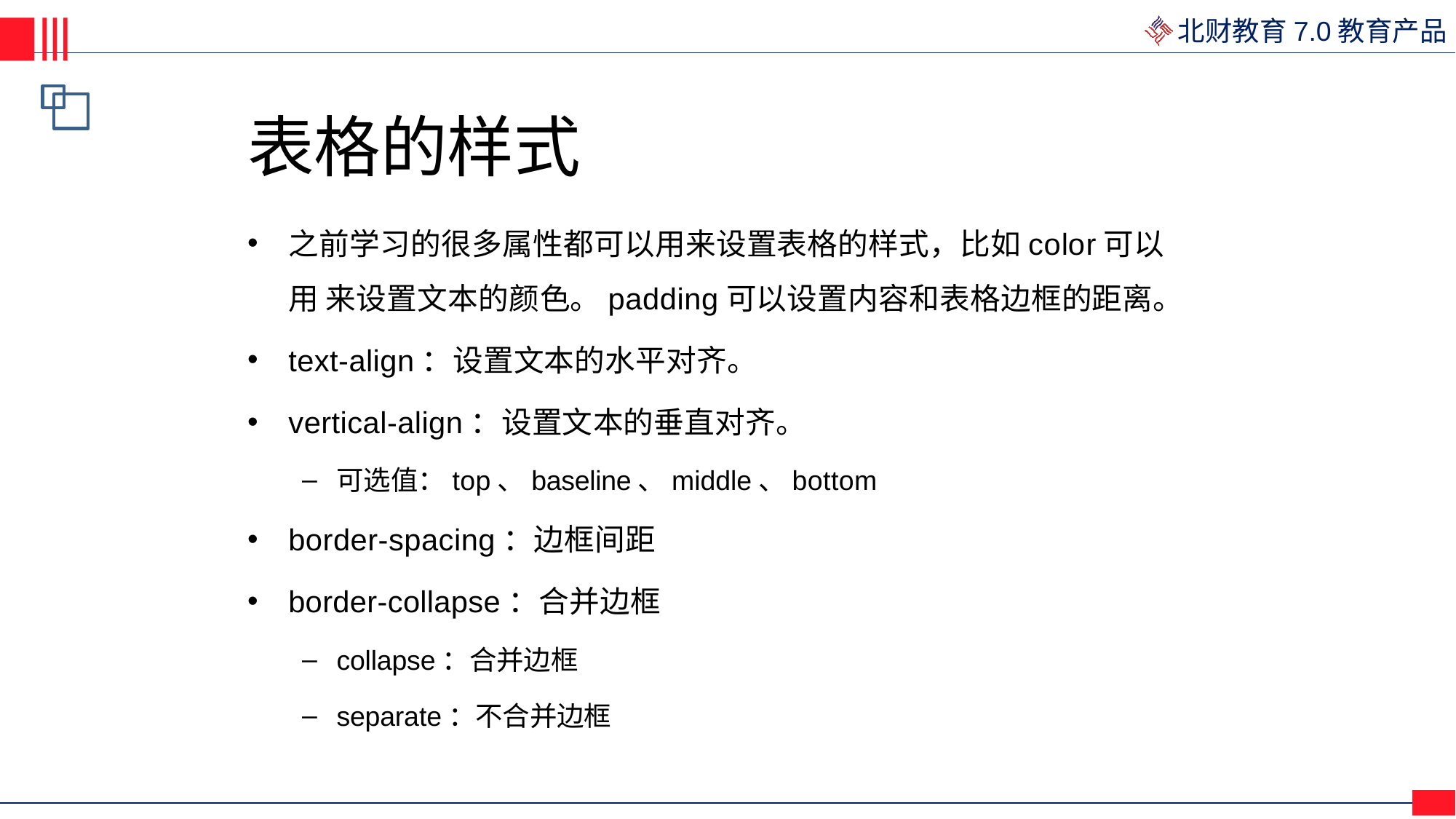

# 表格的样式
之前学习的很多属性都可以用来设置表格的样式，比如color可以用 来设置文本的颜色。padding可以设置内容和表格边框的距离。
text-align：设置文本的水平对齐。
vertical-align：设置文本的垂直对齐。
可选值：top、baseline、middle、bottom
border-spacing：边框间距
border-collapse：合并边框
collapse：合并边框
separate：不合并边框